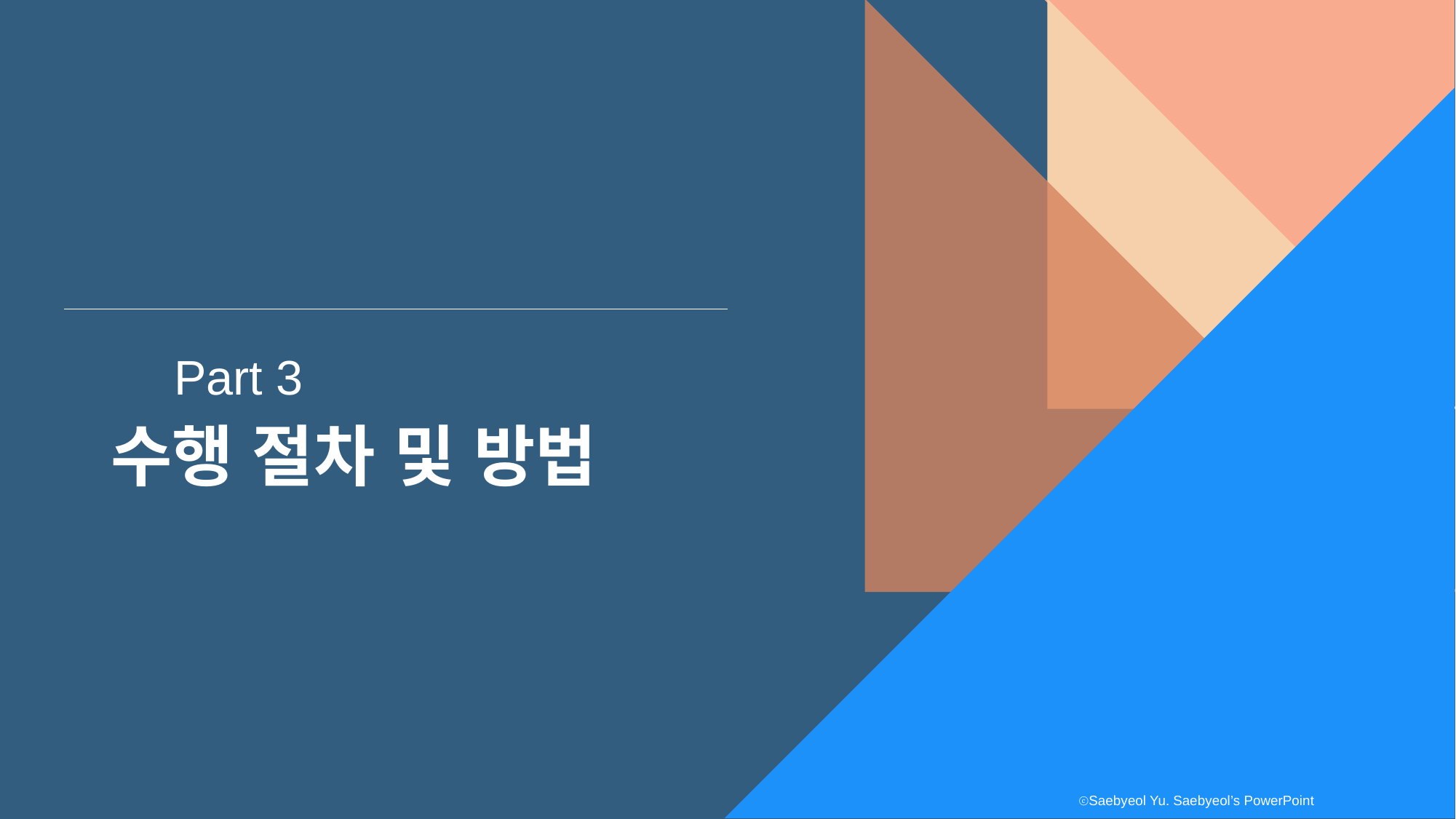

Part 3
수행 절차 및 방법
ⓒSaebyeol Yu. Saebyeol’s PowerPoint